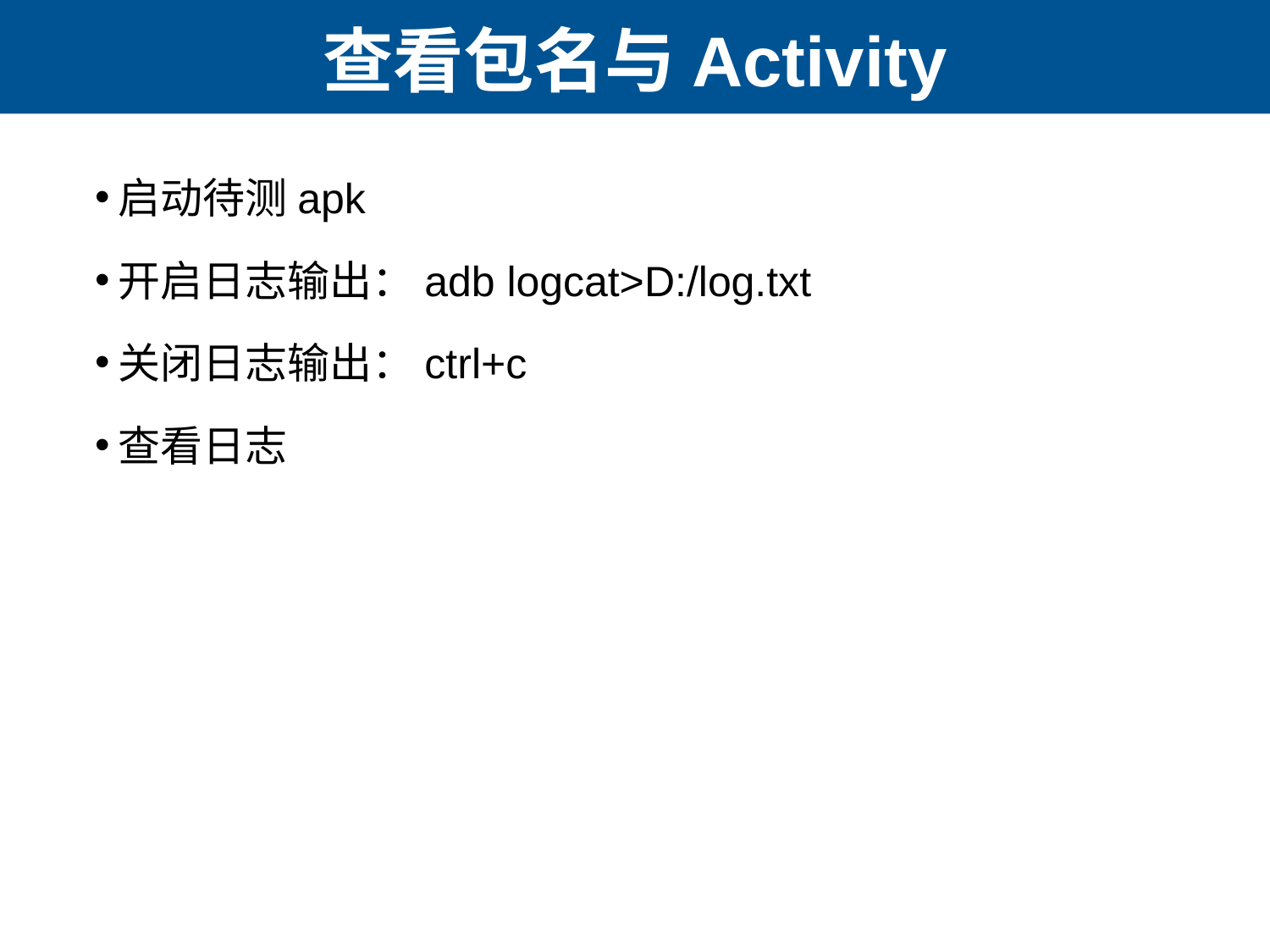

# 查看包名与Activity
启动待测apk
开启日志输出：adb logcat>D:/log.txt
关闭日志输出：ctrl+c
查看日志